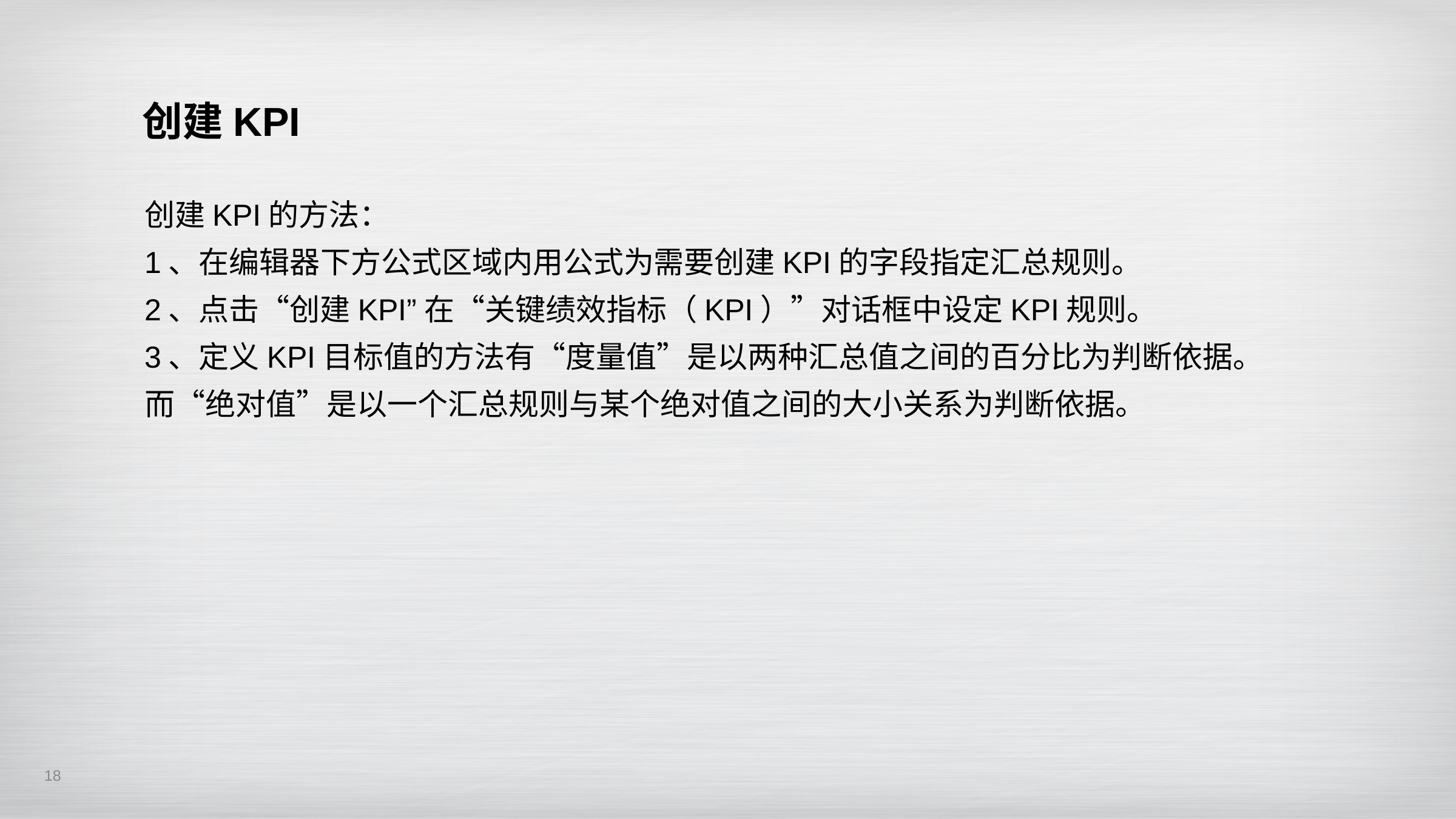

创建KPI
创建KPI的方法：
1、在编辑器下方公式区域内用公式为需要创建KPI的字段指定汇总规则。
2、点击“创建KPI”在“关键绩效指标（KPI）”对话框中设定KPI规则。
3、定义KPI目标值的方法有“度量值”是以两种汇总值之间的百分比为判断依据。而“绝对值”是以一个汇总规则与某个绝对值之间的大小关系为判断依据。